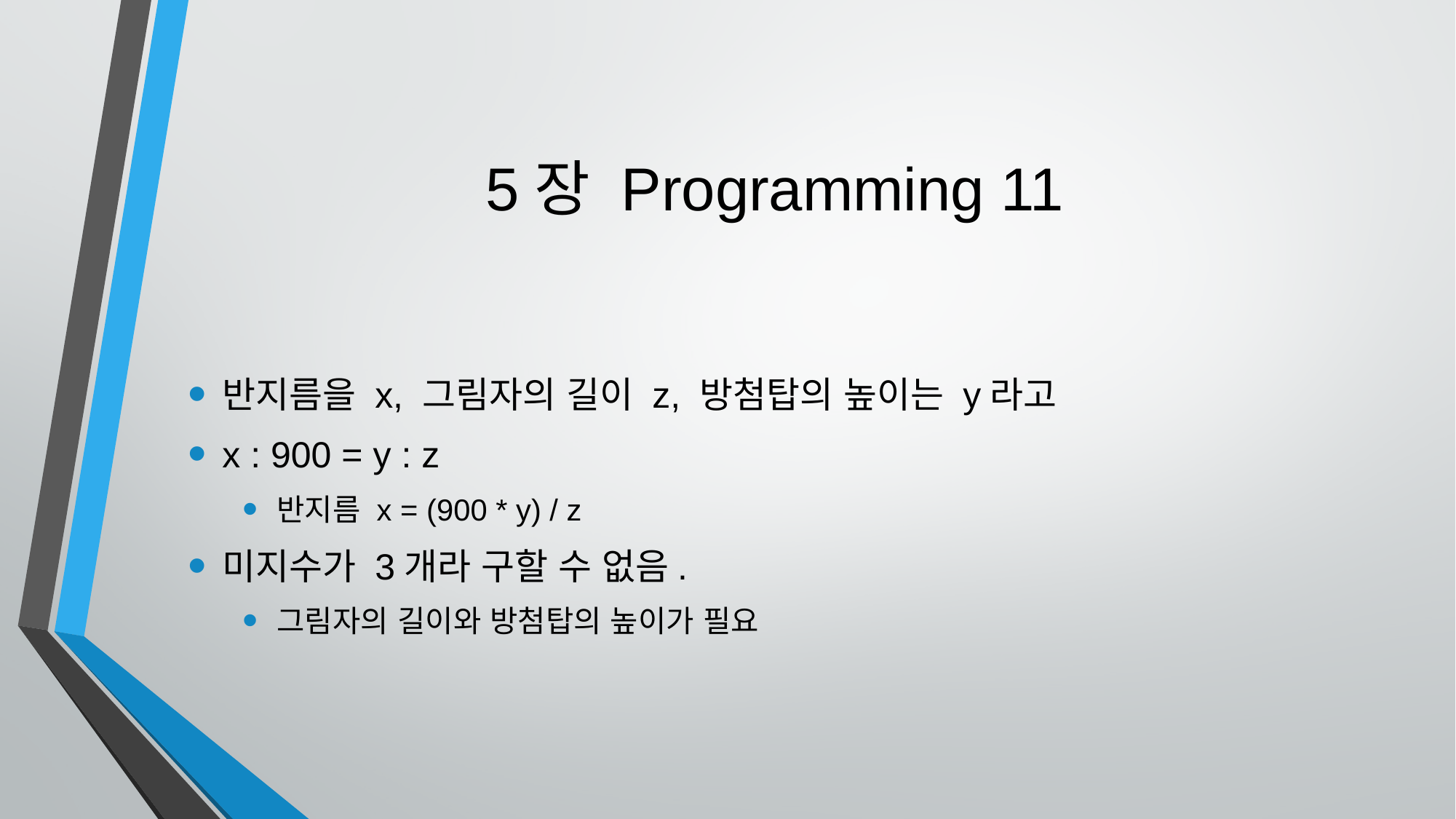

# 5장 Programming 11
반지름을 x, 그림자의 길이 z, 방첨탑의 높이는 y라고
x : 900 = y : z
반지름 x = (900 * y) / z
미지수가 3개라 구할 수 없음.
그림자의 길이와 방첨탑의 높이가 필요